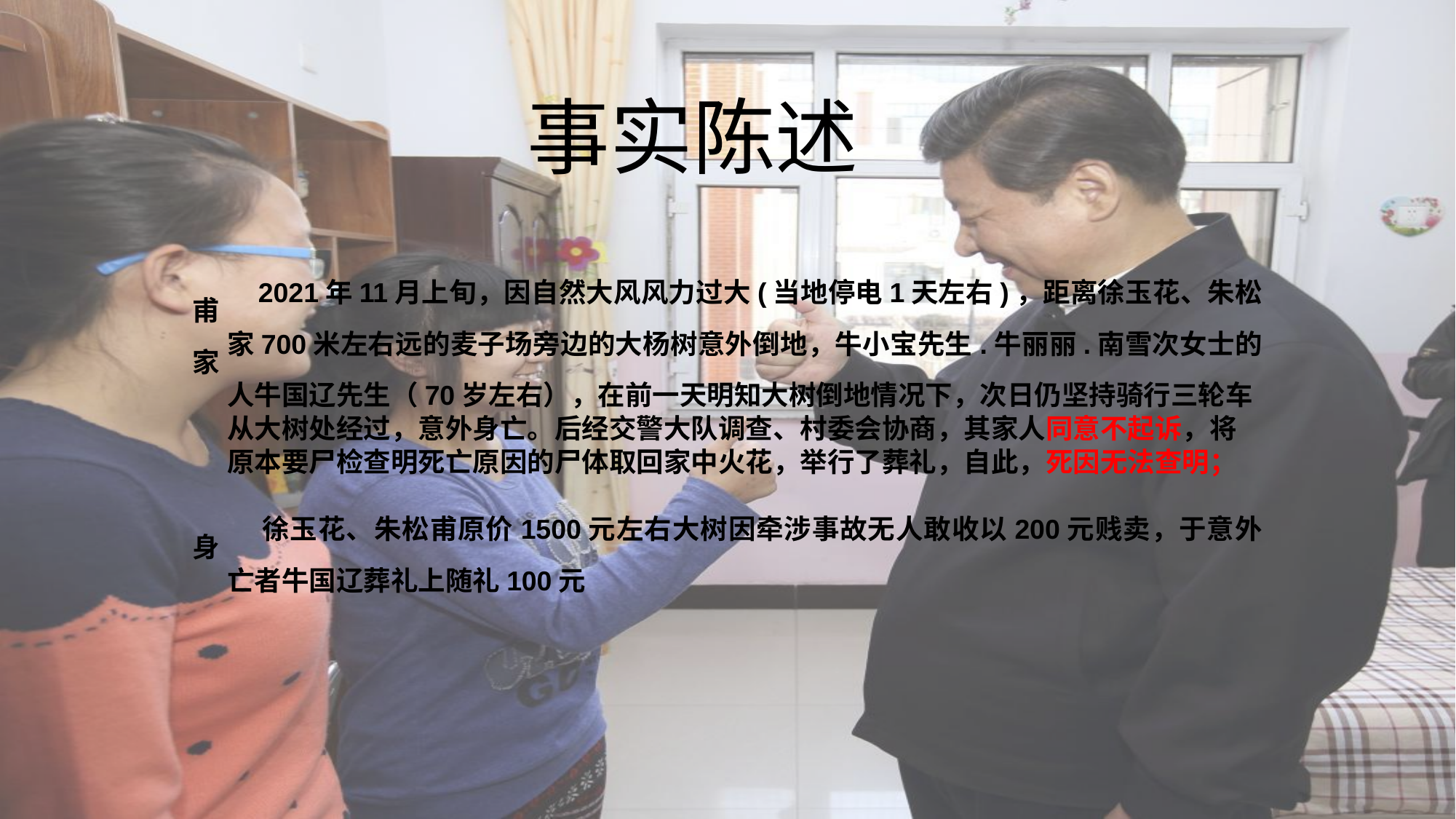

# 事实陈述
    2021年11月上旬，因自然大风风力过大(当地停电1天左右)，距离徐玉花、朱松甫
家700米左右远的麦子场旁边的大杨树意外倒地，牛小宝先生.牛丽丽.南雪次女士的家
人牛国辽先生（70岁左右），在前一天明知大树倒地情况下，次日仍坚持骑行三轮车
从大树处经过，意外身亡。后经交警大队调查、村委会协商，其家人同意不起诉，将
原本要尸检查明死亡原因的尸体取回家中火花，举行了葬礼，自此，死因无法查明；

    徐玉花、朱松甫原价1500元左右大树因牵涉事故无人敢收以200元贱卖，于意外身
亡者牛国辽葬礼上随礼100元